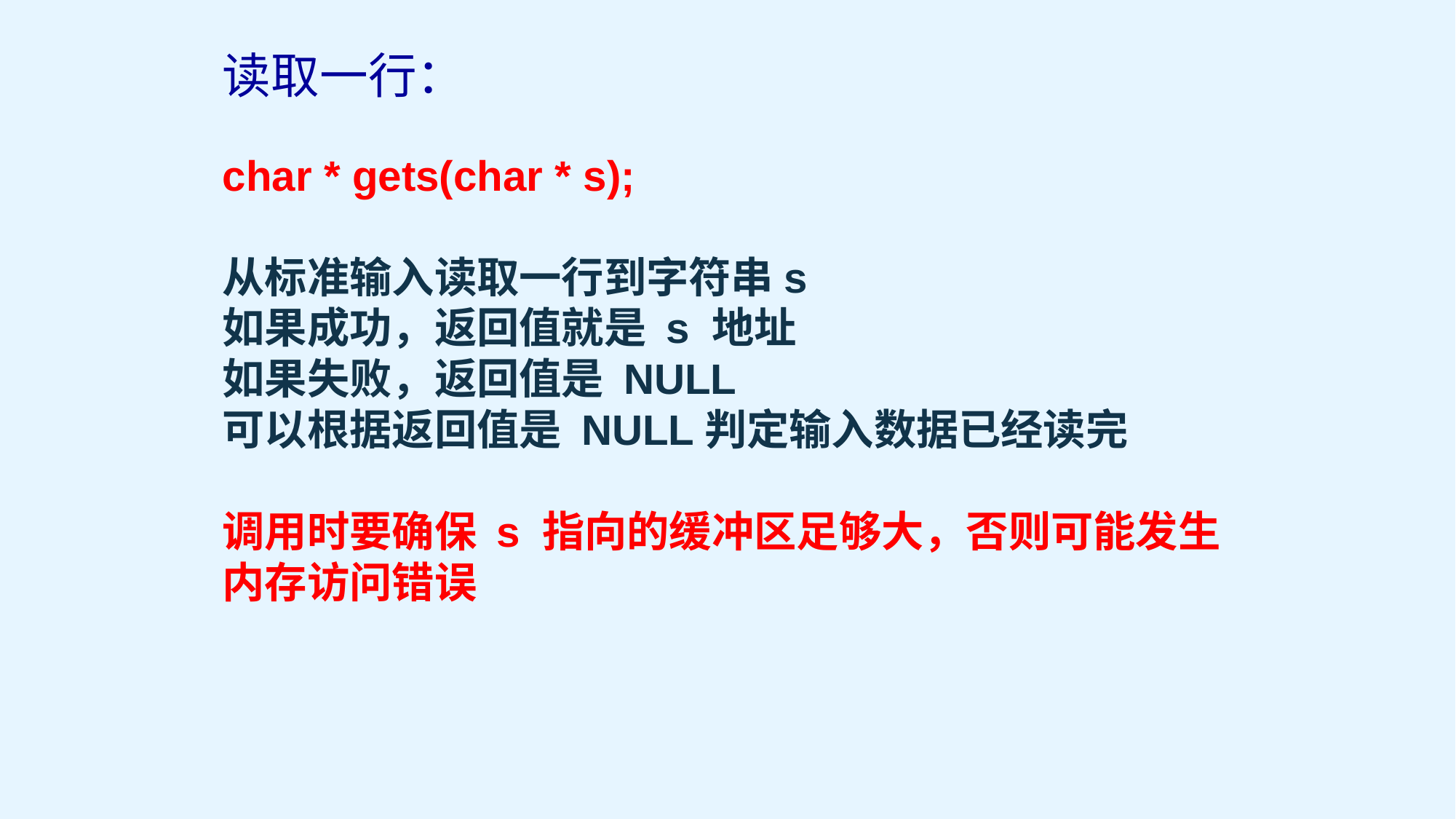

读取一行：
char * gets(char * s);

从标准输入读取一行到字符串s
如果成功，返回值就是 s 地址
如果失败，返回值是 NULL
可以根据返回值是 NULL判定输入数据已经读完

调用时要确保 s 指向的缓冲区足够大，否则可能发生内存访问错误